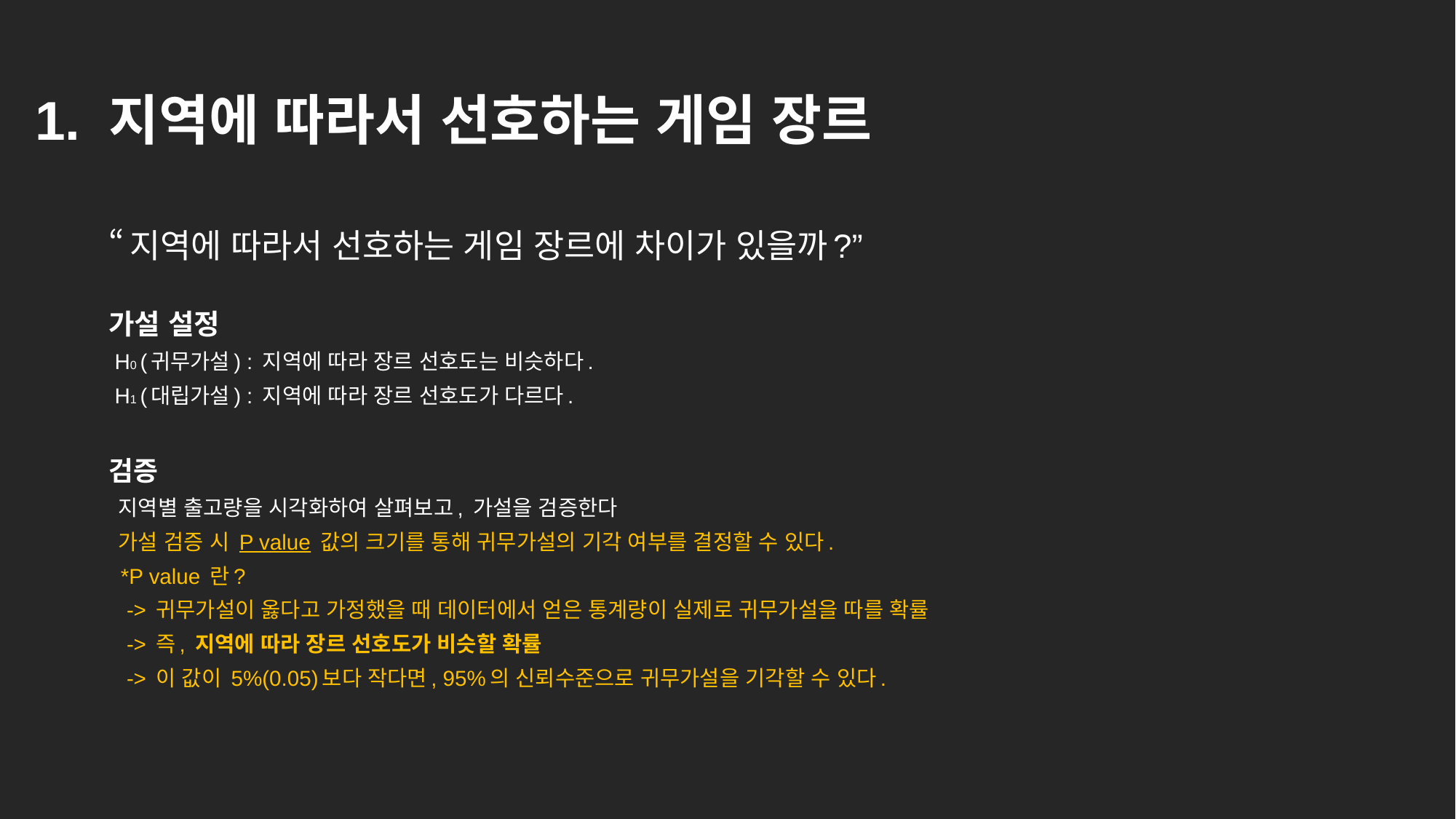

1. 지역에 따라서 선호하는 게임 장르

“지역에 따라서 선호하는 게임 장르에 차이가 있을까?”

가설 설정
 H0 (귀무가설) : 지역에 따라 장르 선호도는 비슷하다.
 H1 (대립가설) : 지역에 따라 장르 선호도가 다르다.

검증
 지역별 출고량을 시각화하여 살펴보고, 가설을 검증한다
 가설 검증 시 P value 값의 크기를 통해 귀무가설의 기각 여부를 결정할 수 있다.
  *P value 란?
   -> 귀무가설이 옳다고 가정했을 때 데이터에서 얻은 통계량이 실제로 귀무가설을 따를 확률
   -> 즉, 지역에 따라 장르 선호도가 비슷할 확률
   -> 이 값이 5%(0.05)보다 작다면, 95%의 신뢰수준으로 귀무가설을 기각할 수 있다.